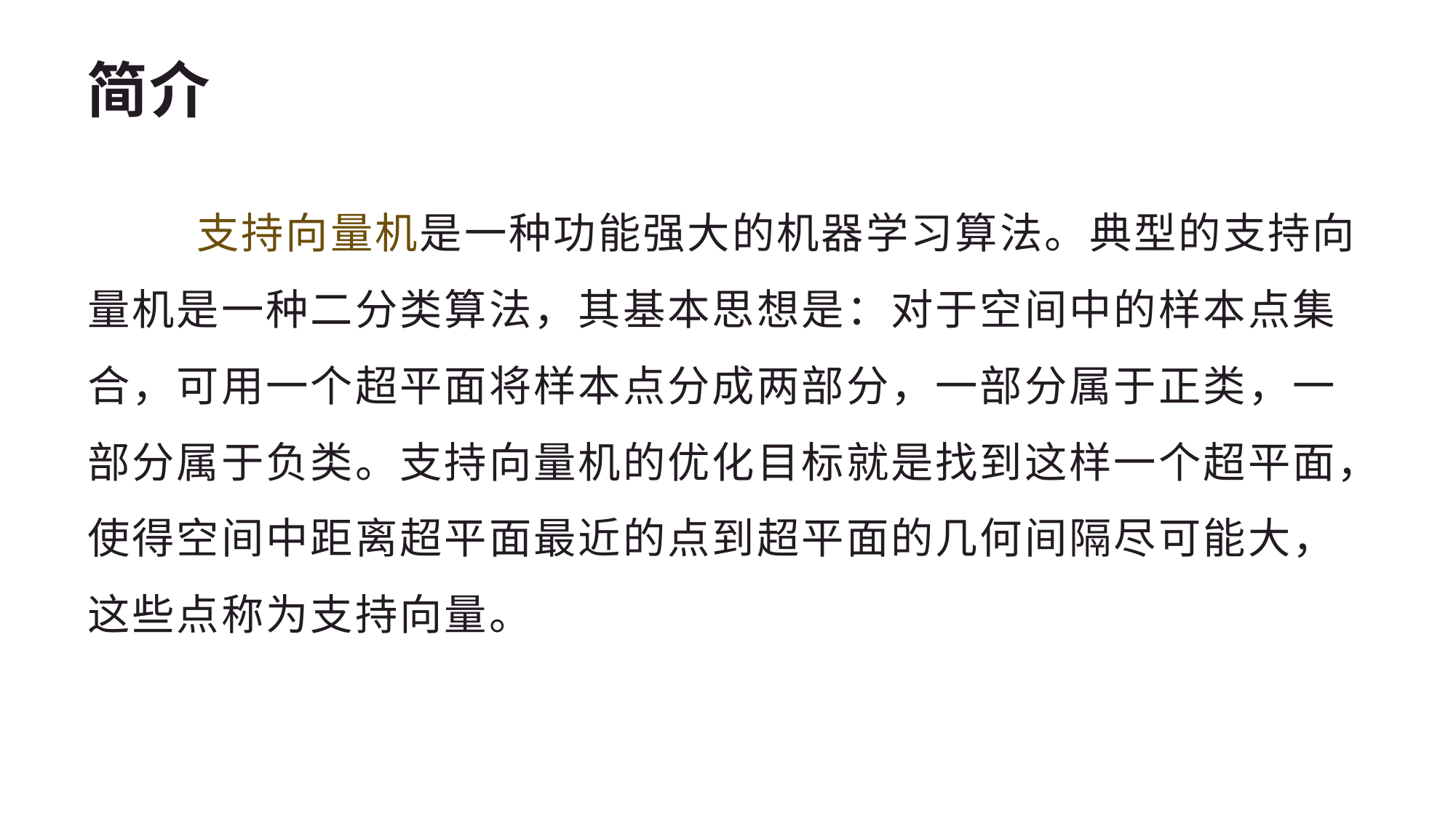

# 简介
	支持向量机是一种功能强大的机器学习算法。典型的支持向量机是一种二分类算法，其基本思想是：对于空间中的样本点集合，可用一个超平面将样本点分成两部分，一部分属于正类，一部分属于负类。支持向量机的优化目标就是找到这样一个超平面，使得空间中距离超平面最近的点到超平面的几何间隔尽可能大，这些点称为支持向量。